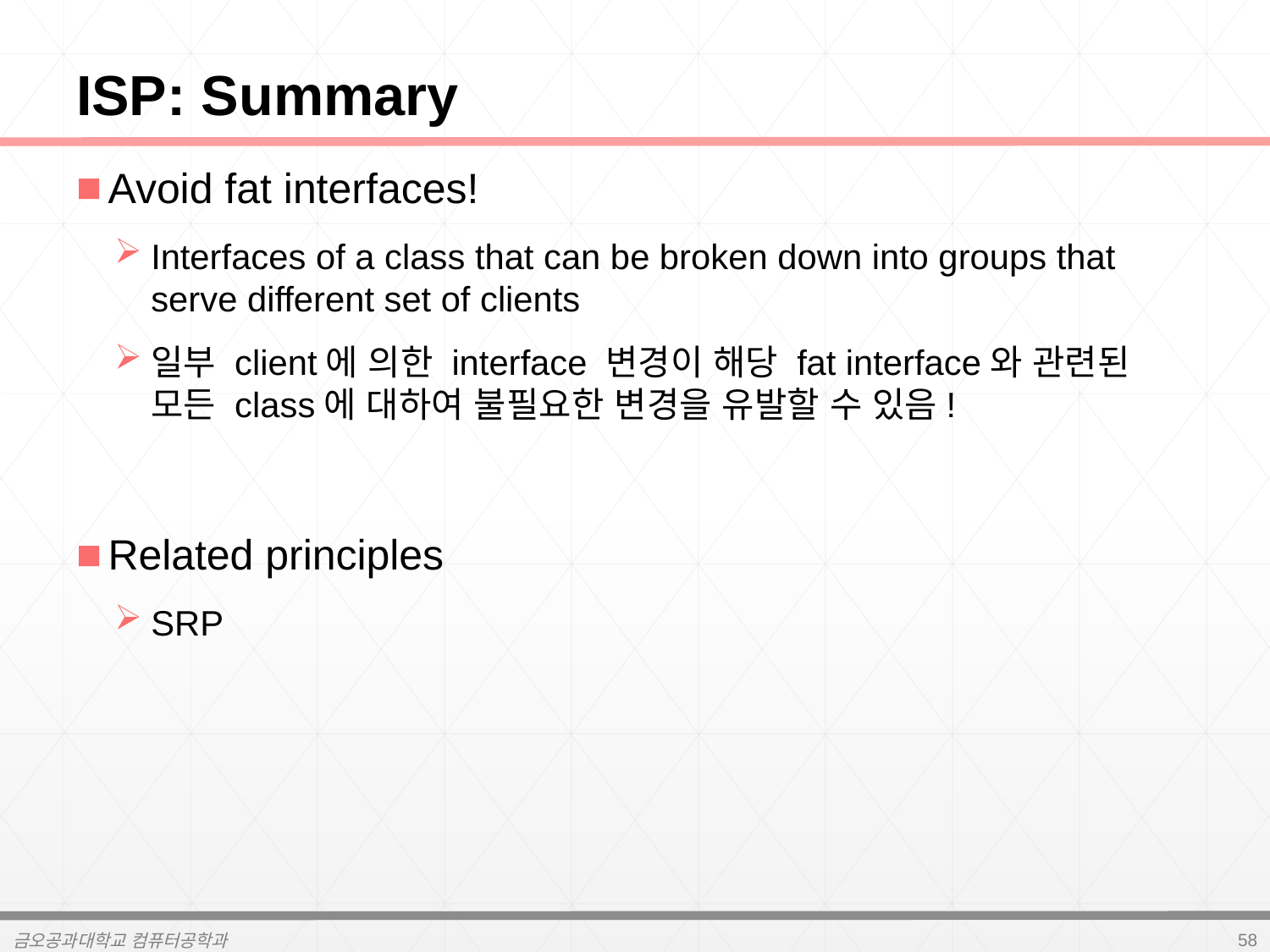

# ISP: Summary
Avoid fat interfaces!
Interfaces of a class that can be broken down into groups that serve different set of clients
일부 client에 의한 interface 변경이 해당 fat interface와 관련된 모든 class에 대하여 불필요한 변경을 유발할 수 있음!

Related principles
SRP
58
금오공과대학교 컴퓨터공학과